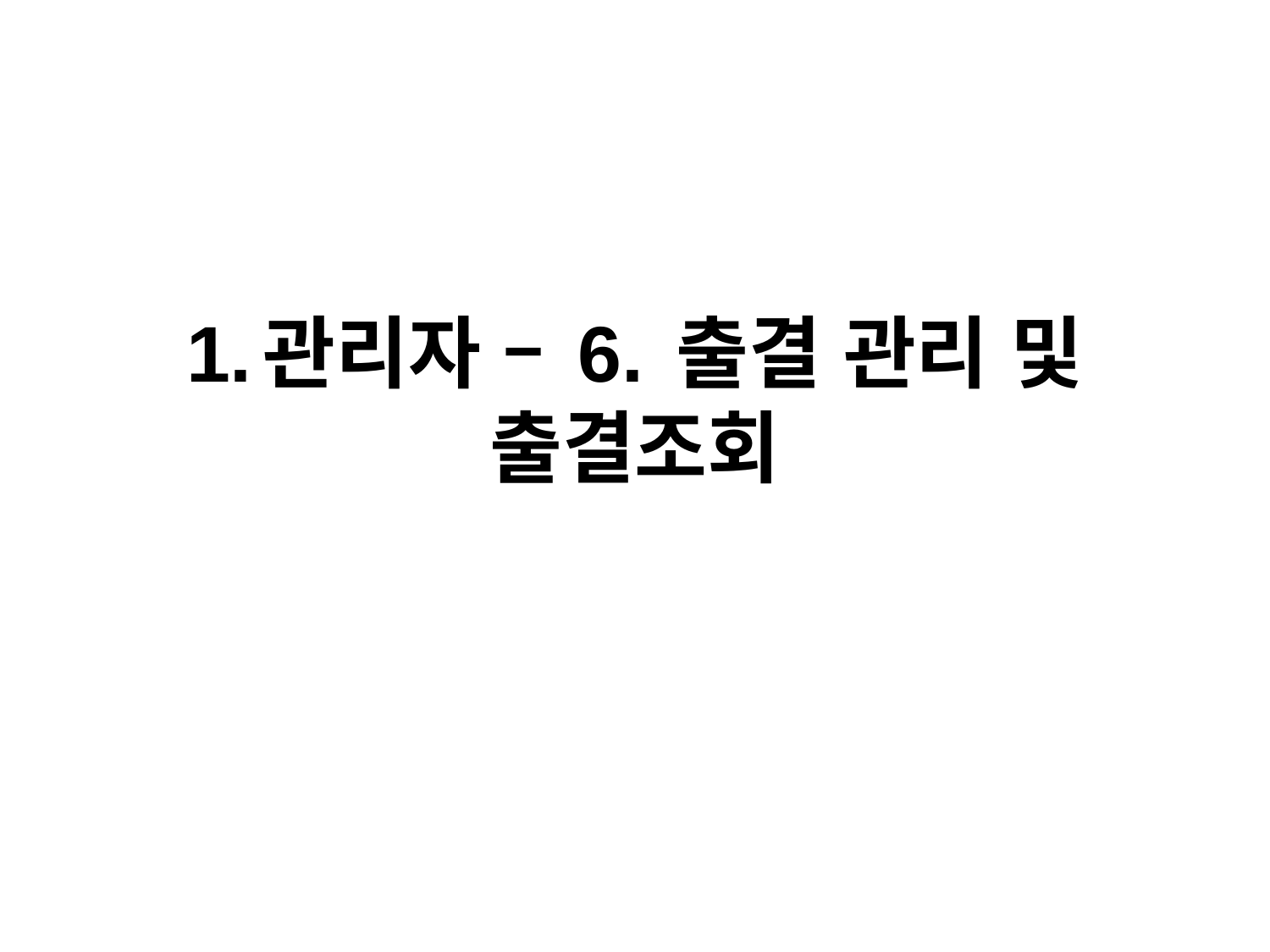

# 1.관리자 – 6. 출결 관리 및 출결조회